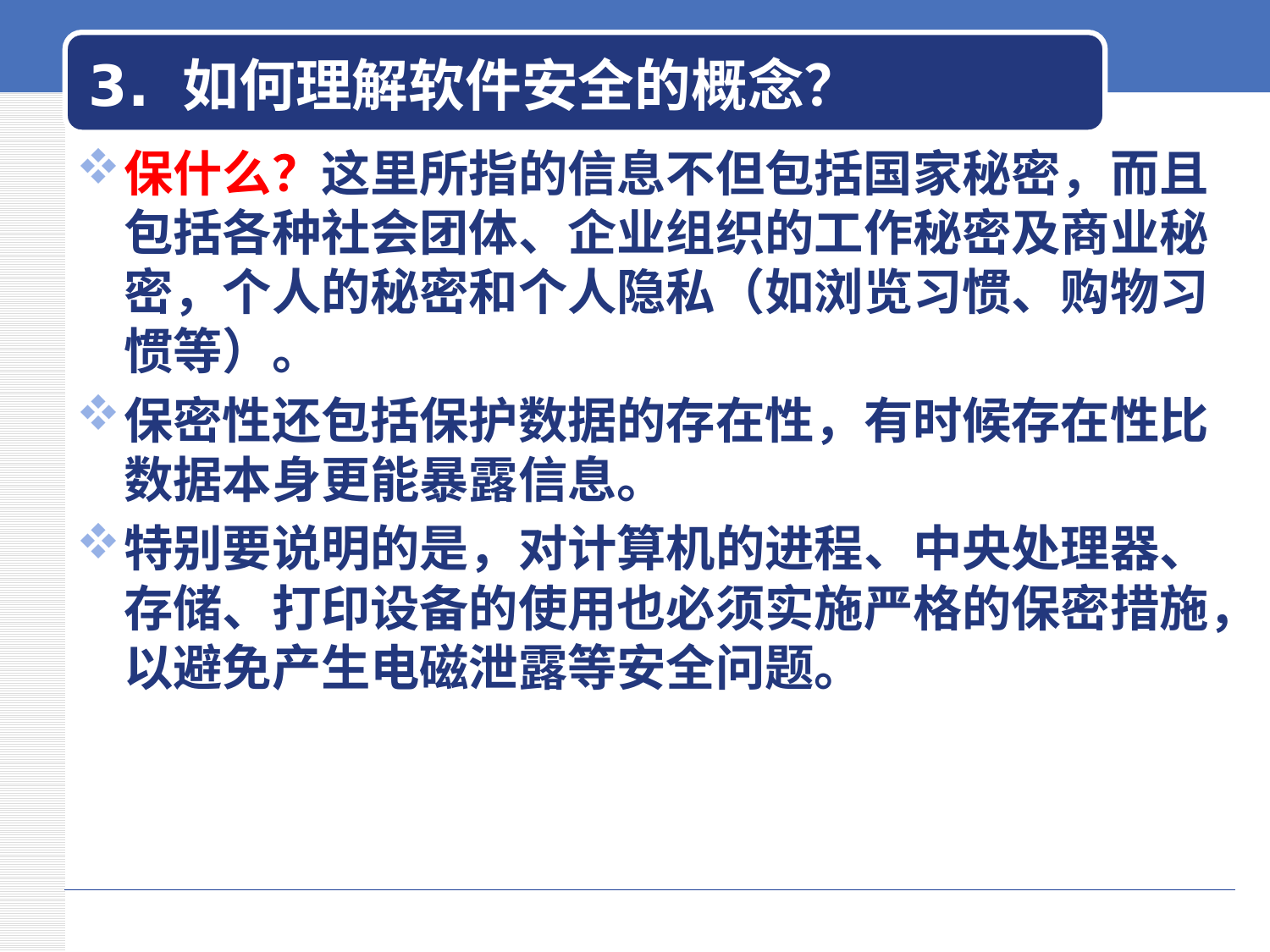

# 3. 如何理解软件安全的概念？
保什么？这里所指的信息不但包括国家秘密，而且包括各种社会团体、企业组织的工作秘密及商业秘密，个人的秘密和个人隐私（如浏览习惯、购物习惯等）。
保密性还包括保护数据的存在性，有时候存在性比数据本身更能暴露信息。
特别要说明的是，对计算机的进程、中央处理器、存储、打印设备的使用也必须实施严格的保密措施，以避免产生电磁泄露等安全问题。